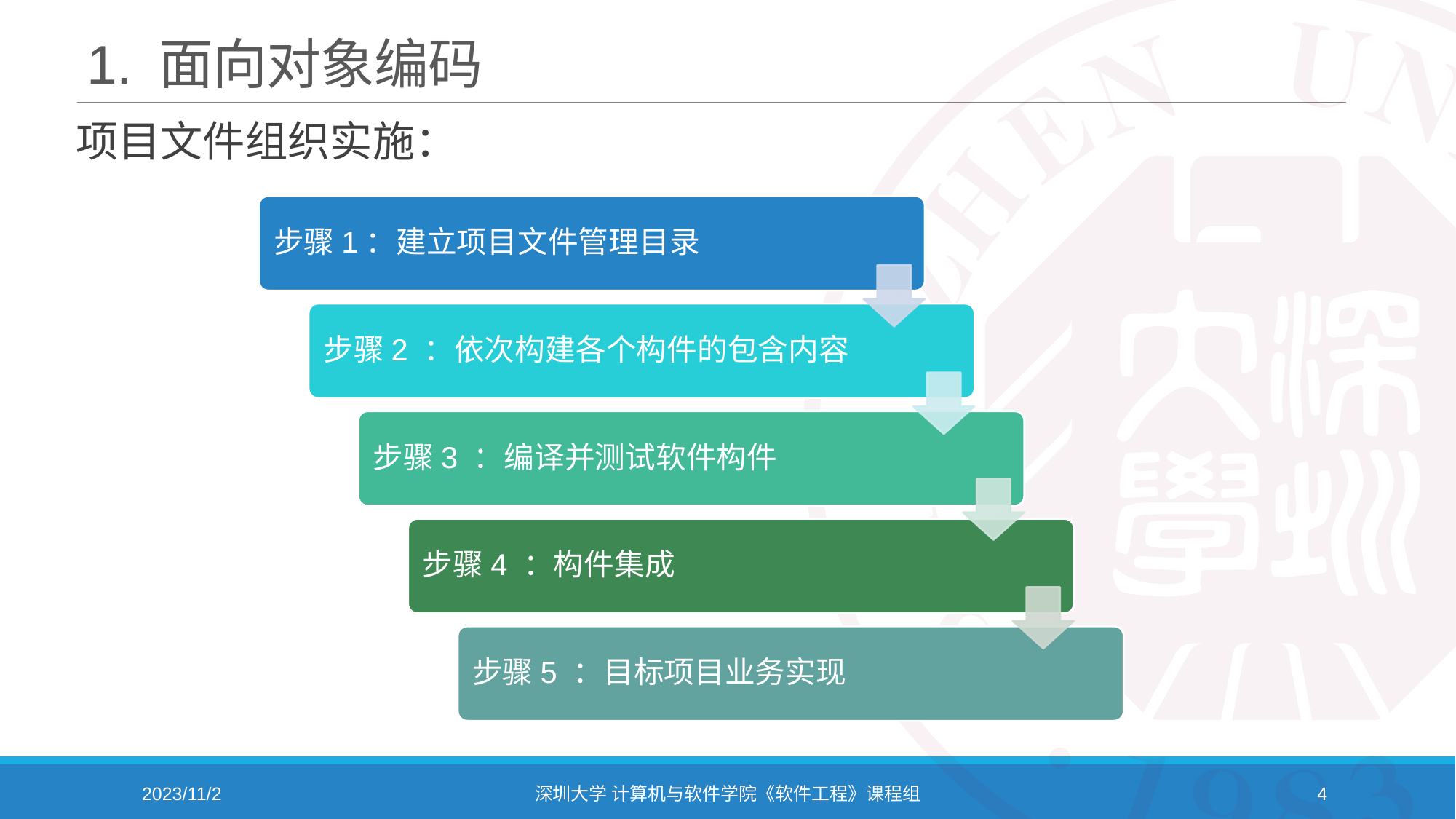

# 1. 面向对象编码
项目文件组织实施：

步骤1：建立项目文件管理目录
步骤2 ：依次构建各个构件的包含内容
步骤3 ：编译并测试软件构件
步骤4 ：构件集成
步骤5 ：目标项目业务实现

2023/11/2
深圳大学 计算机与软件学院《软件工程》课程组
4